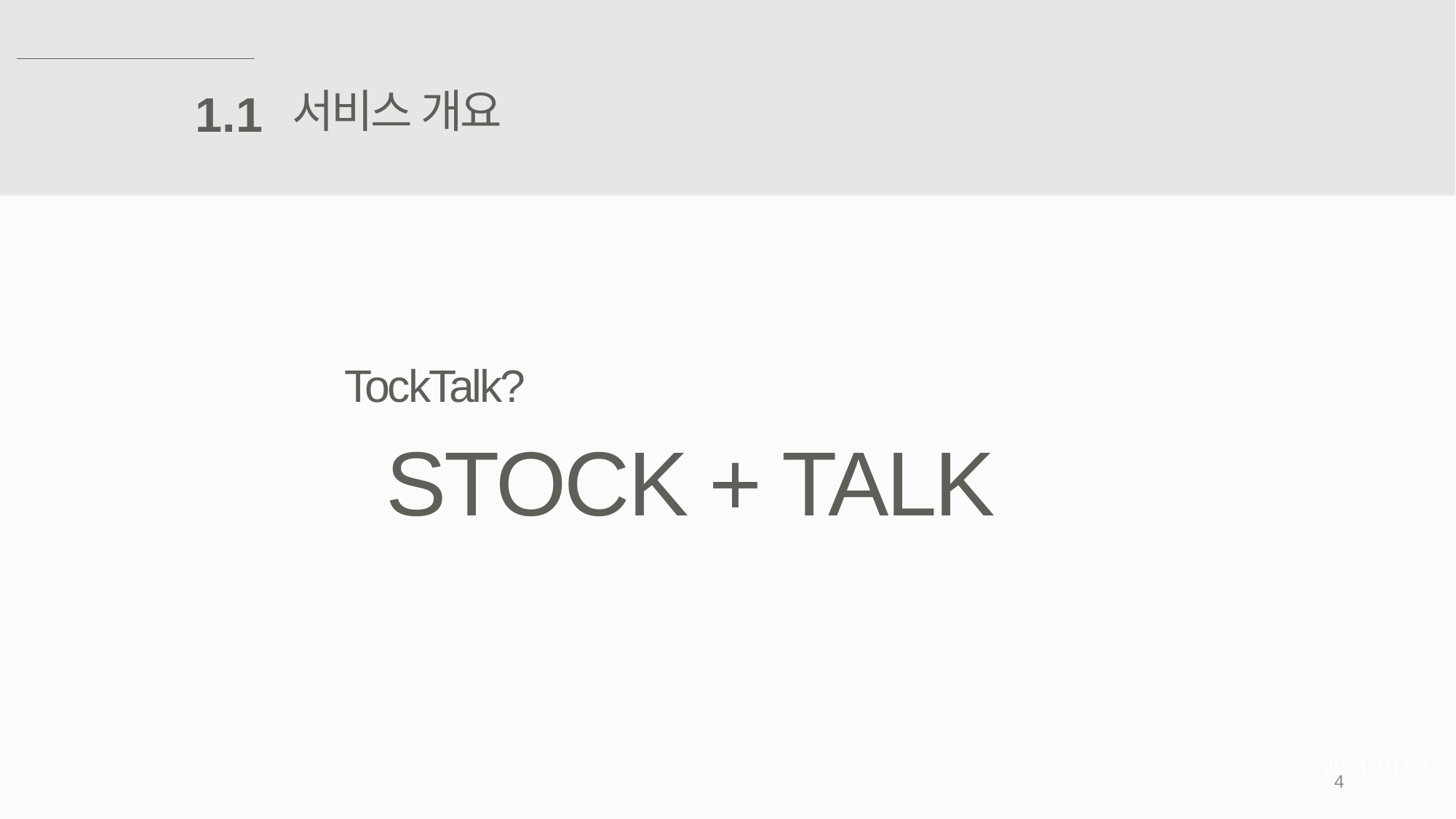

서비스 개요
1.1
TockTalk?
STOCK + TALK
2021.10.06
4